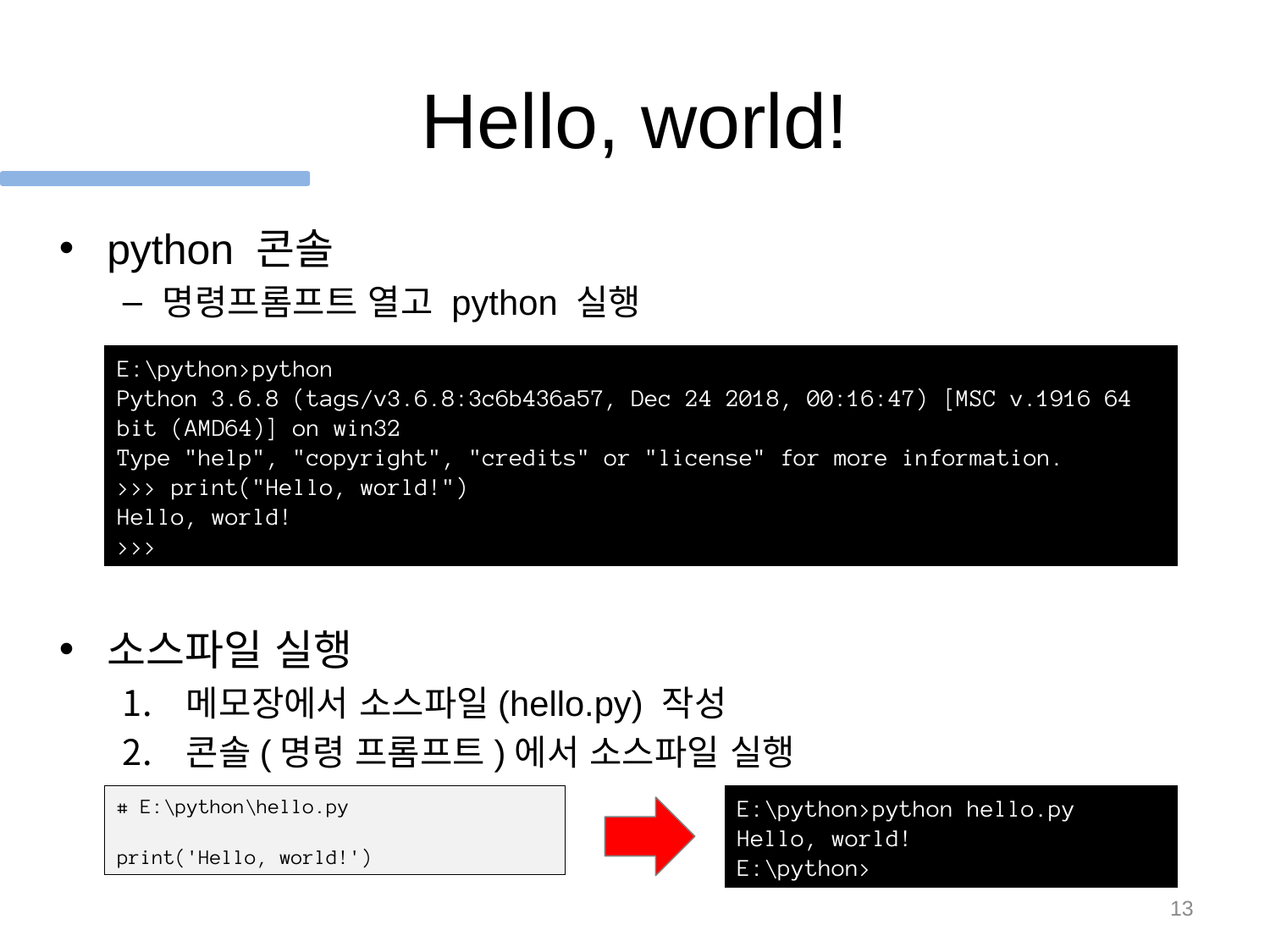

# Hello, world!

python 콘솔
명령프롬프트 열고 python 실행
E:\python>python
Python 3.6.8 (tags/v3.6.8:3c6b436a57, Dec 24 2018, 00:16:47) [MSC v.1916 64 bit (AMD64)] on win32
Type "help", "copyright", "credits" or "license" for more information.
>>> print("Hello, world!")
Hello, world!
>>>
소스파일 실행
메모장에서 소스파일(hello.py) 작성
콘솔(명령 프롬프트)에서 소스파일 실행

# E:\python\hello.py

print('Hello, world!')
E:\python>python hello.py
Hello, world!
E:\python>

13